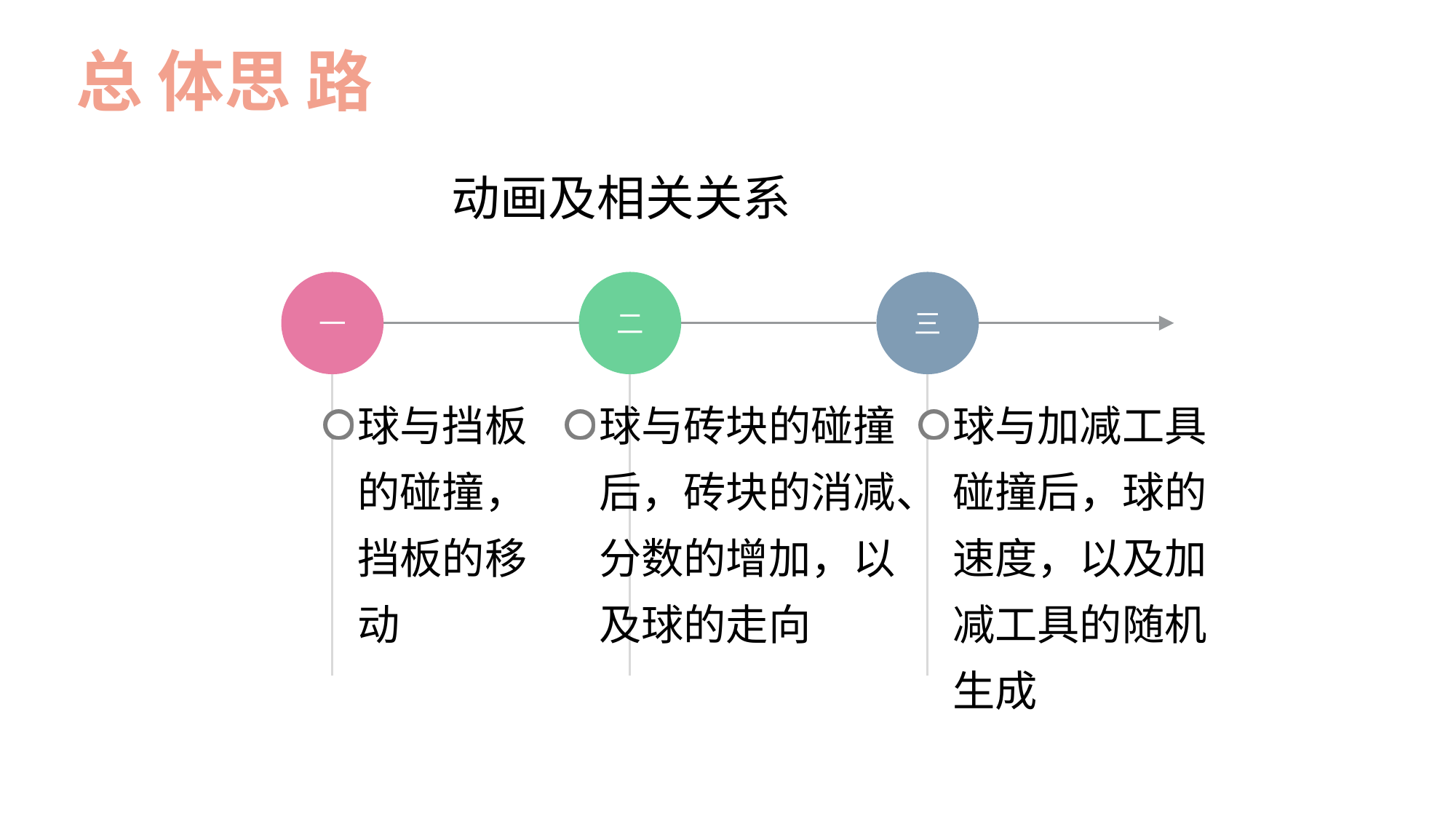

总 体思 路
动画及相关关系
一
二
三
球与挡板的碰撞，挡板的移动
球与砖块的碰撞后，砖块的消减、分数的增加，以及球的走向
球与加减工具碰撞后，球的速度，以及加减工具的随机生成